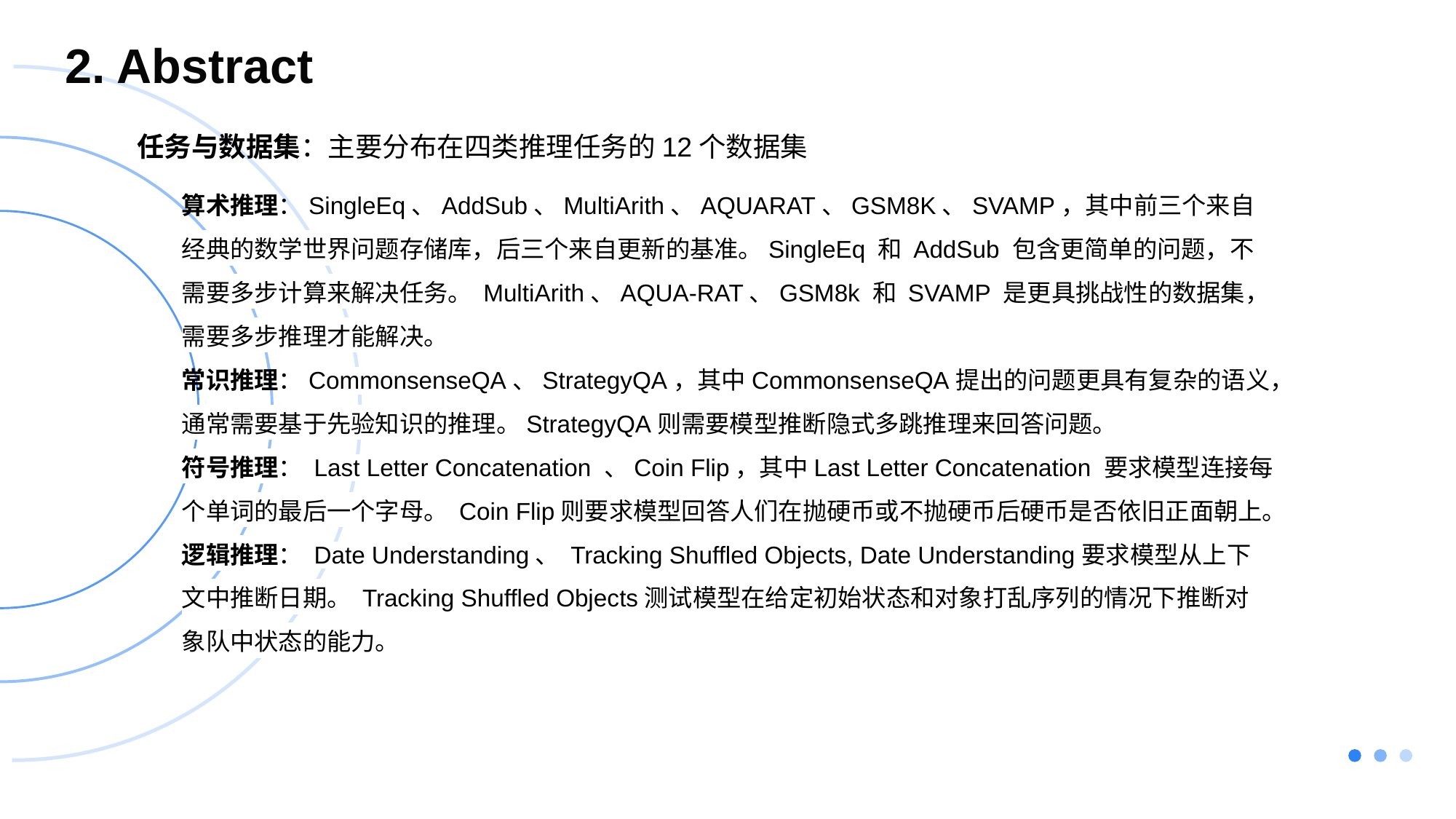

行业PPT模板http://www.1ppt.com/hangye/
2. Abstract

任务与数据集：主要分布在四类推理任务的12个数据集

算术推理：SingleEq、AddSub、MultiArith、AQUARAT、GSM8K、SVAMP，其中前三个来自经典的数学世界问题存储库，后三个来自更新的基准。SingleEq 和 AddSub 包含更简单的问题，不需要多步计算来解决任务。 MultiArith、AQUA-RAT、GSM8k 和 SVAMP 是更具挑战性的数据集，需要多步推理才能解决。
常识推理：CommonsenseQA、StrategyQA，其中CommonsenseQA提出的问题更具有复杂的语义，通常需要基于先验知识的推理。StrategyQA则需要模型推断隐式多跳推理来回答问题。
符号推理： Last Letter Concatenation 、Coin Flip，其中Last Letter Concatenation 要求模型连接每个单词的最后一个字母。 Coin Flip则要求模型回答人们在抛硬币或不抛硬币后硬币是否依旧正面朝上。
逻辑推理： Date Understanding、 Tracking Shuffled Objects, Date Understanding要求模型从上下文中推断日期。 Tracking Shuffled Objects测试模型在给定初始状态和对象打乱序列的情况下推断对象队中状态的能力。